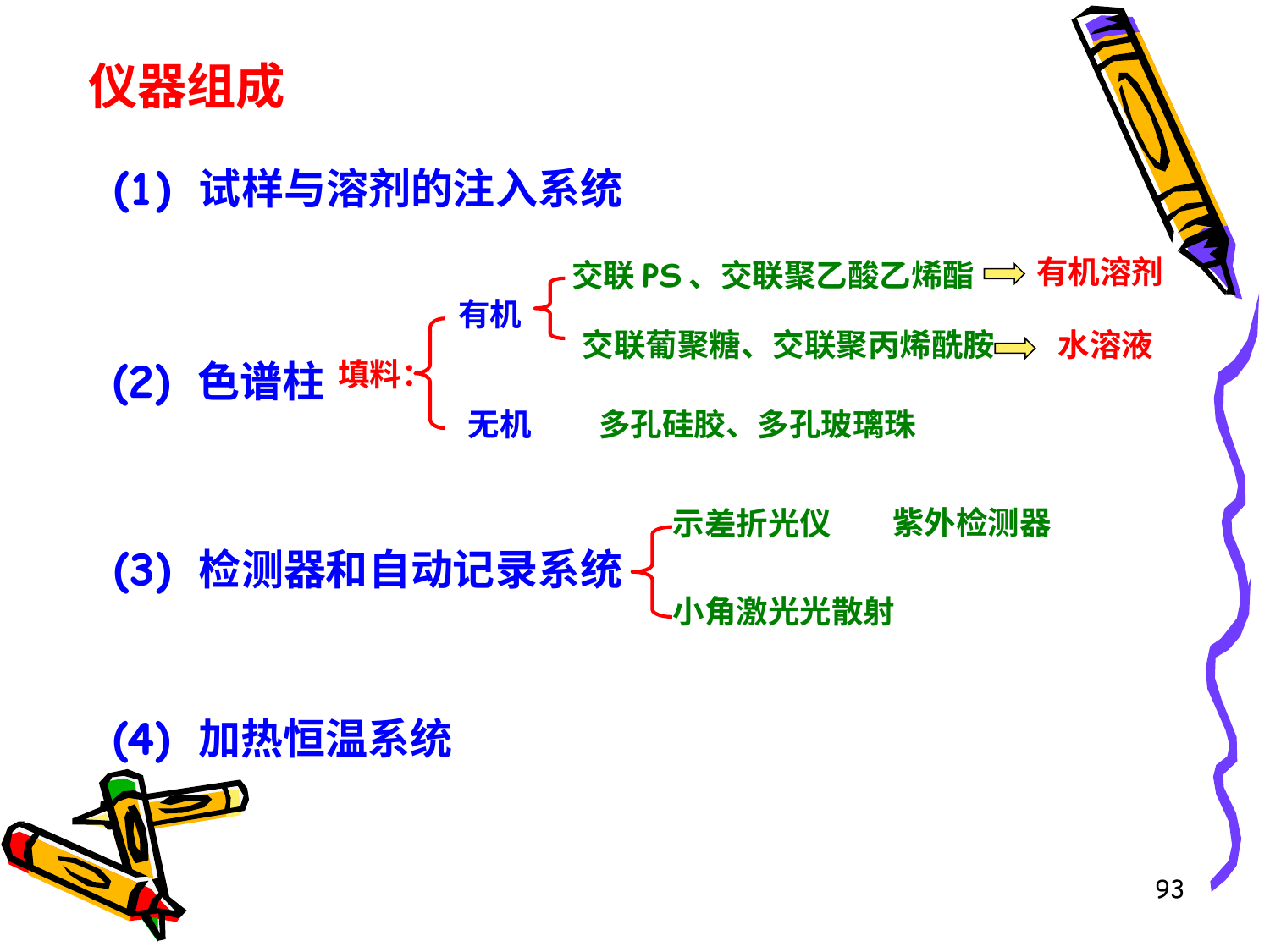

仪器组成
(1) 试样与溶剂的注入系统
有机溶剂
交联PS、交联聚乙酸乙烯酯

有机

交联葡聚糖、交联聚丙烯酰胺
填料：
无机
多孔硅胶、多孔玻璃珠

水溶液

(2) 色谱柱
紫外检测器
示差折光仪

小角激光光散射
(3) 检测器和自动记录系统
(4) 加热恒温系统
93